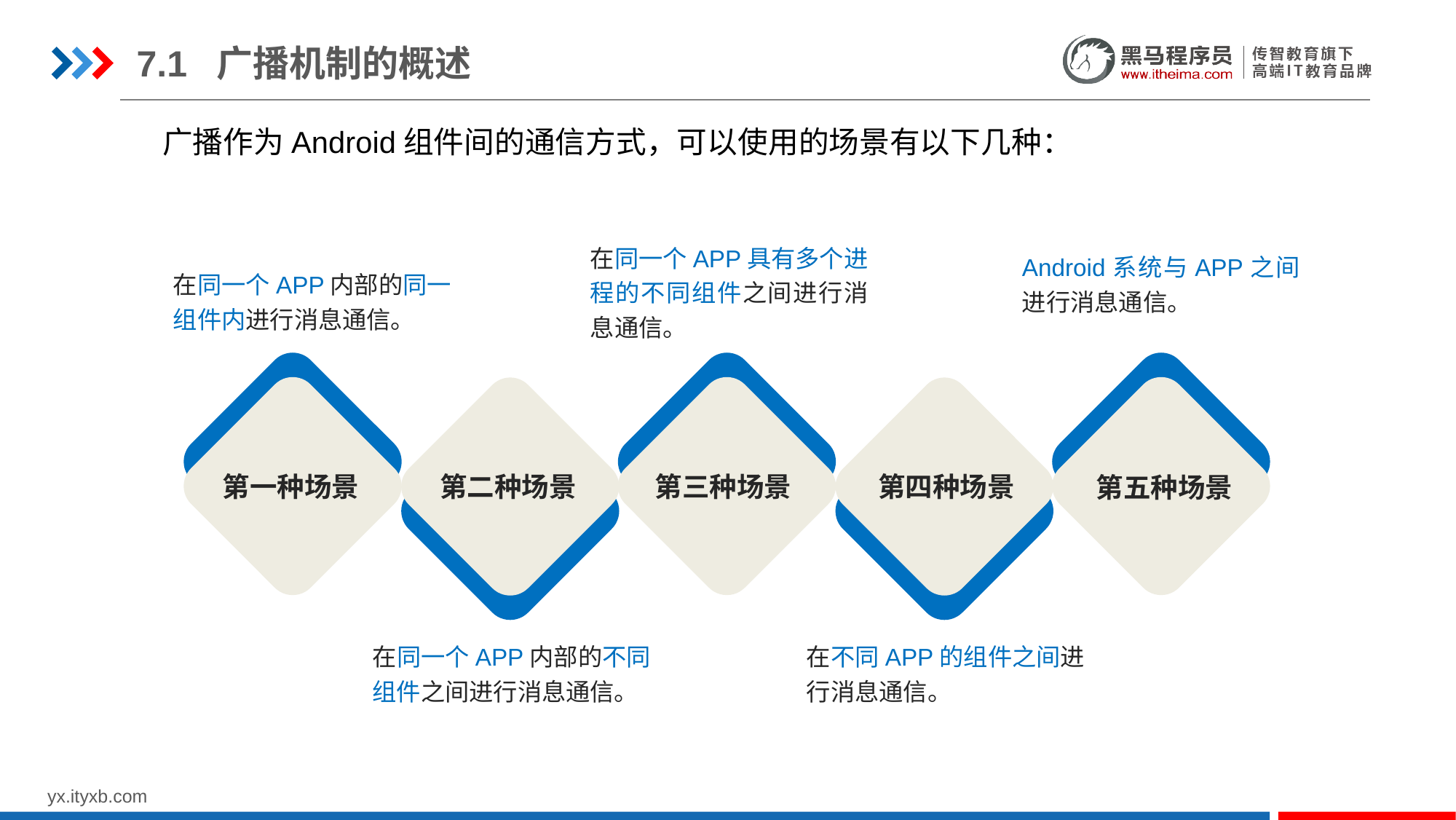

7.1  广播机制的概述
广播作为Android组件间的通信方式，可以使用的场景有以下几种：
在同一个APP具有多个进程的不同组件之间进行消息通信。
Android系统与APP之间进行消息通信。
在同一个APP内部的同一组件内进行消息通信。

第三种场景
第二种场景
第四种场景
第一种场景
第五种场景
在同一个APP内部的不同组件之间进行消息通信。
在不同APP的组件之间进行消息通信。